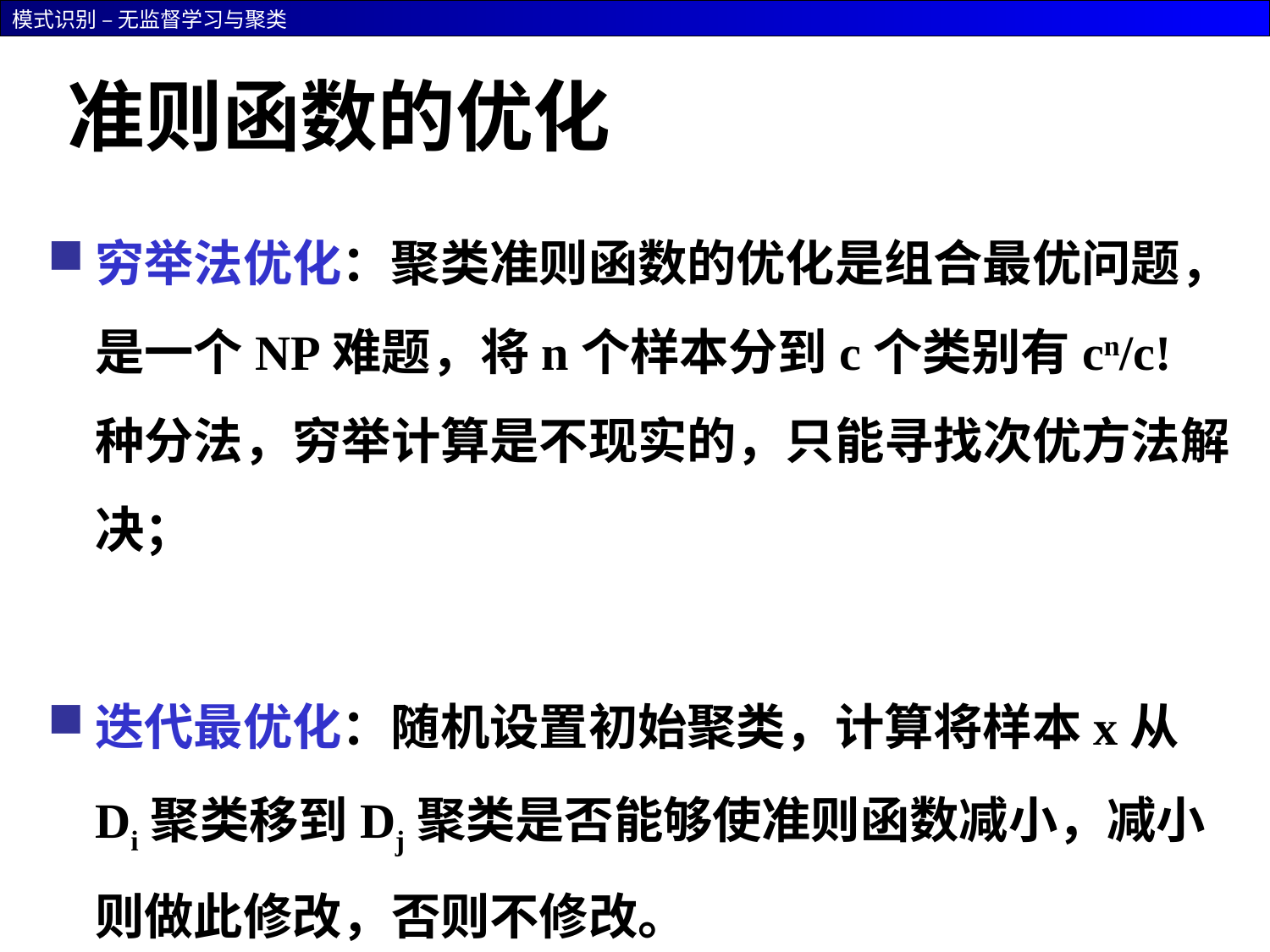

# 准则函数的优化
穷举法优化：聚类准则函数的优化是组合最优问题，是一个NP难题，将n个样本分到c个类别有cn/c!种分法，穷举计算是不现实的，只能寻找次优方法解决；

迭代最优化：随机设置初始聚类，计算将样本x从Di聚类移到Dj聚类是否能够使准则函数减小，减小则做此修改，否则不修改。